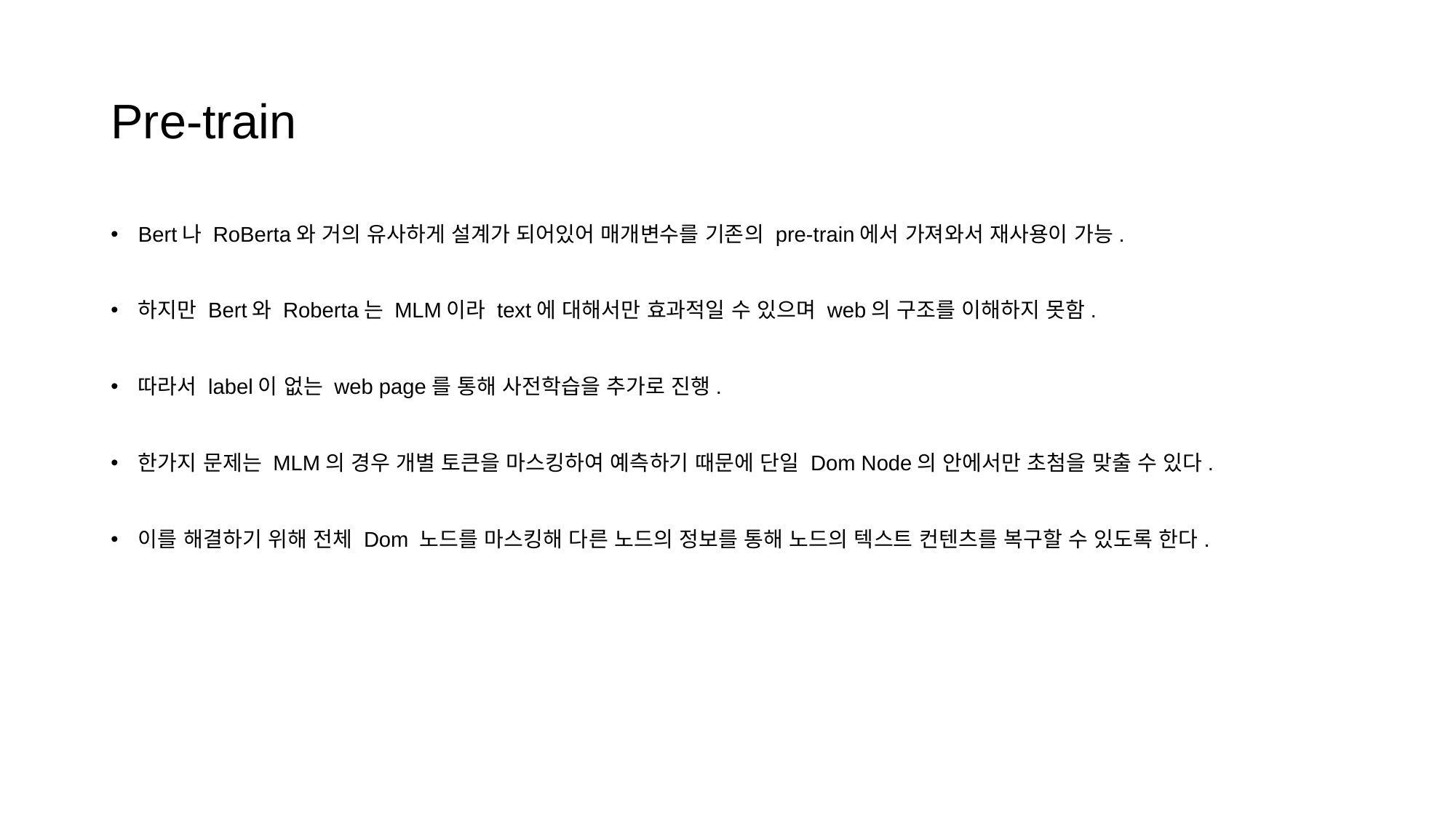

# Pre-train
Bert나 RoBerta와 거의 유사하게 설계가 되어있어 매개변수를 기존의 pre-train에서 가져와서 재사용이 가능.

하지만 Bert와 Roberta는 MLM이라 text에 대해서만 효과적일 수 있으며 web의 구조를 이해하지 못함.

따라서 label이 없는 web page를 통해 사전학습을 추가로 진행.

한가지 문제는 MLM의 경우 개별 토큰을 마스킹하여 예측하기 때문에 단일 Dom Node의 안에서만 초첨을 맞출 수 있다.

이를 해결하기 위해 전체 Dom 노드를 마스킹해 다른 노드의 정보를 통해 노드의 텍스트 컨텐츠를 복구할 수 있도록 한다.